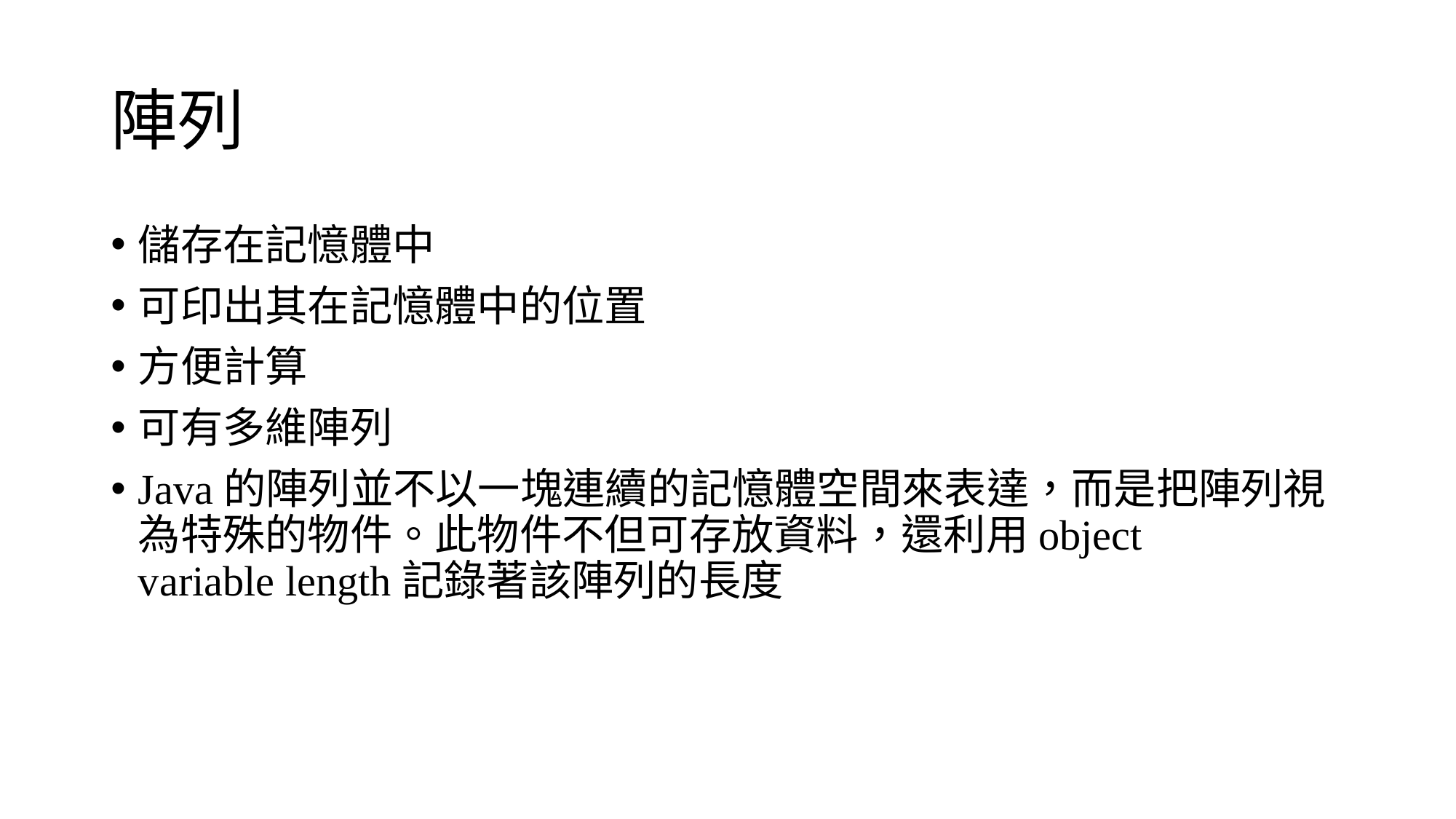

# 陣列
儲存在記憶體中
可印出其在記憶體中的位置
方便計算
可有多維陣列
Java的陣列並不以一塊連續的記憶體空間來表達，而是把陣列視為特殊的物件。此物件不但可存放資料，還利用object variable length記錄著該陣列的長度